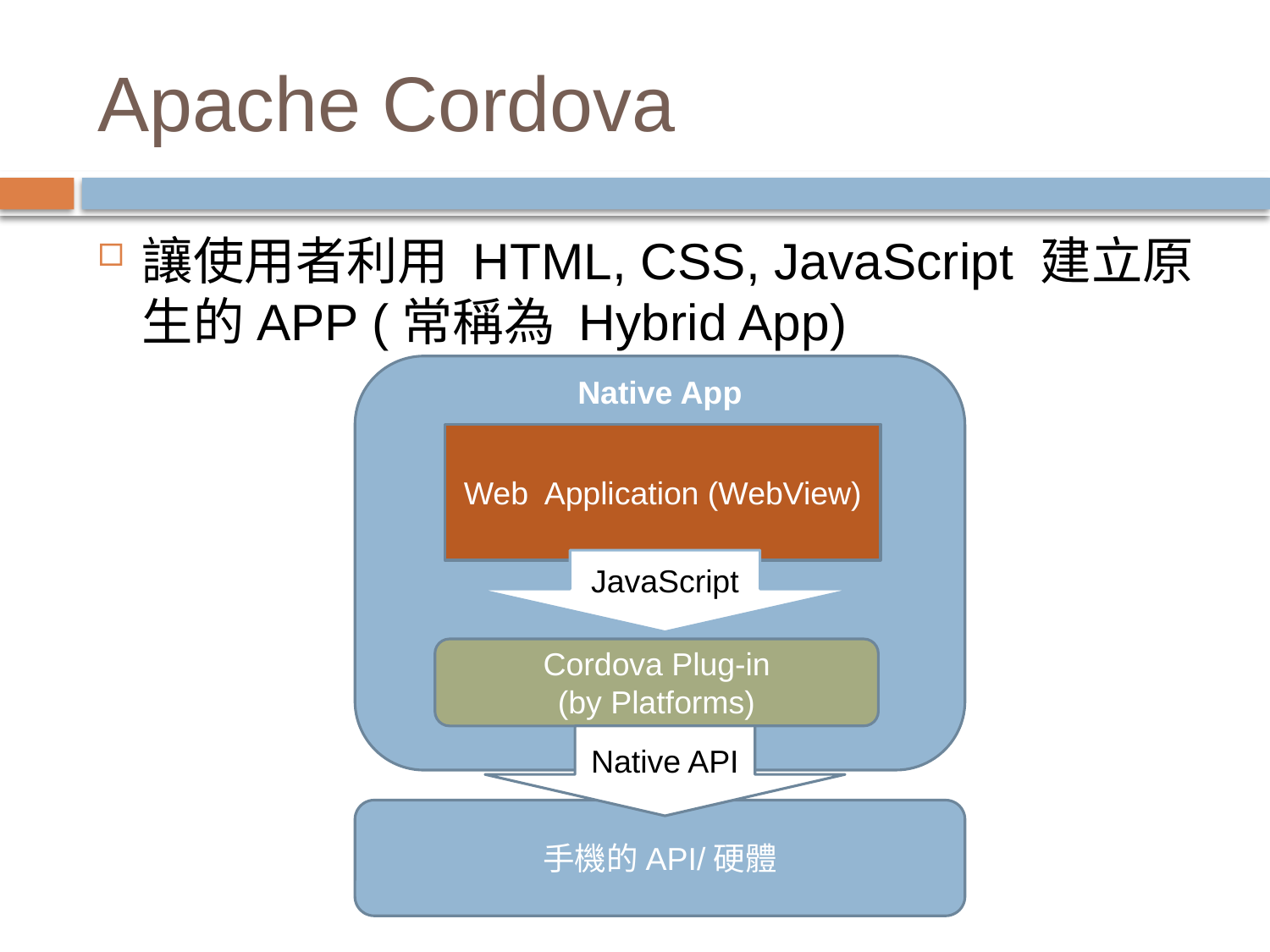

# Apache Cordova
讓使用者利用 HTML, CSS, JavaScript 建立原生的APP (常稱為 Hybrid App)
Native App

Web  Application (WebView)
JavaScript
Cordova Plug-in
(by Platforms)
Native API
手機的API/硬體